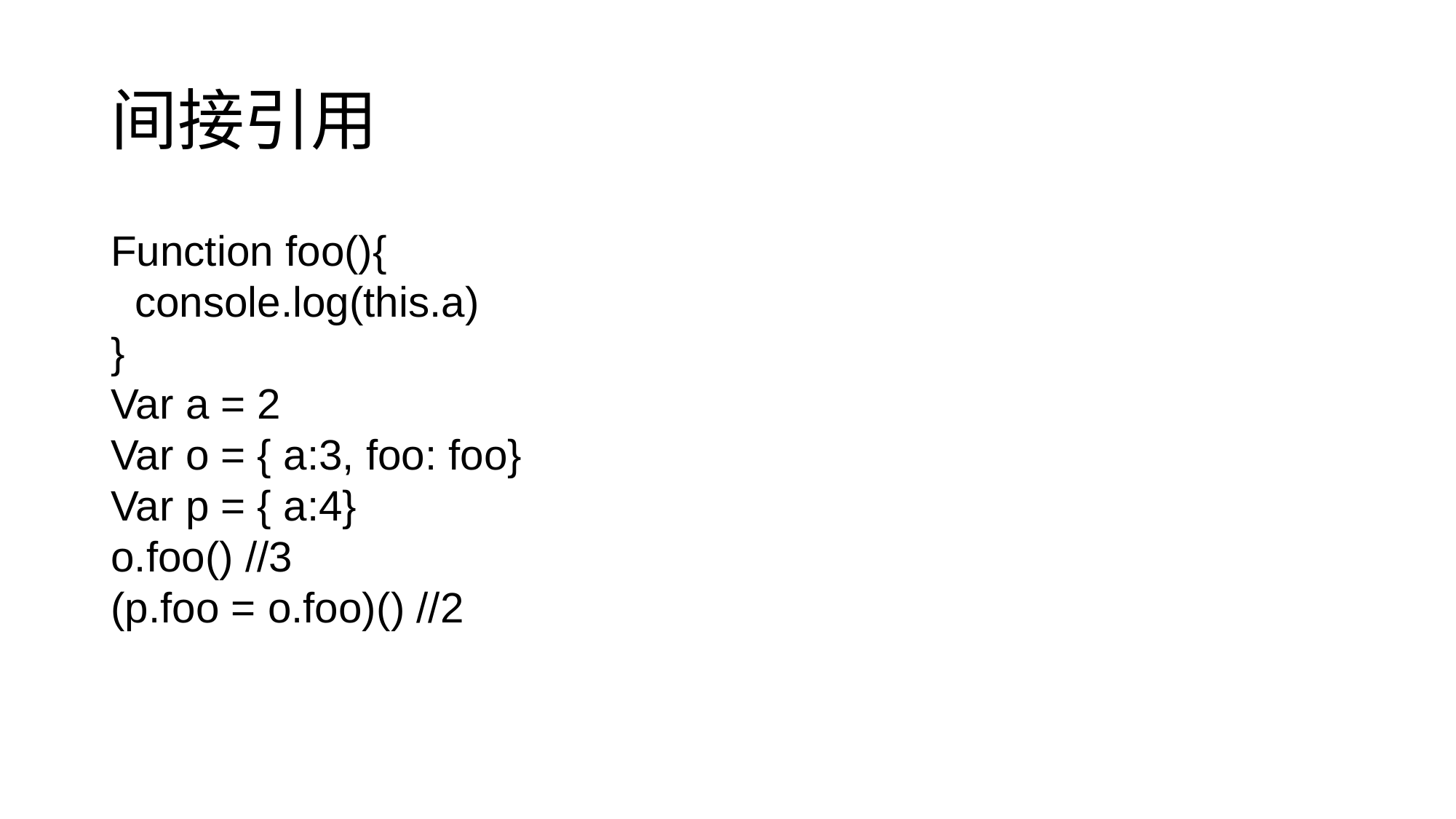

# 间接引用
Function foo(){
  console.log(this.a)
}
Var a = 2
Var o = { a:3, foo: foo}
Var p = { a:4}
o.foo() //3
(p.foo = o.foo)() //2